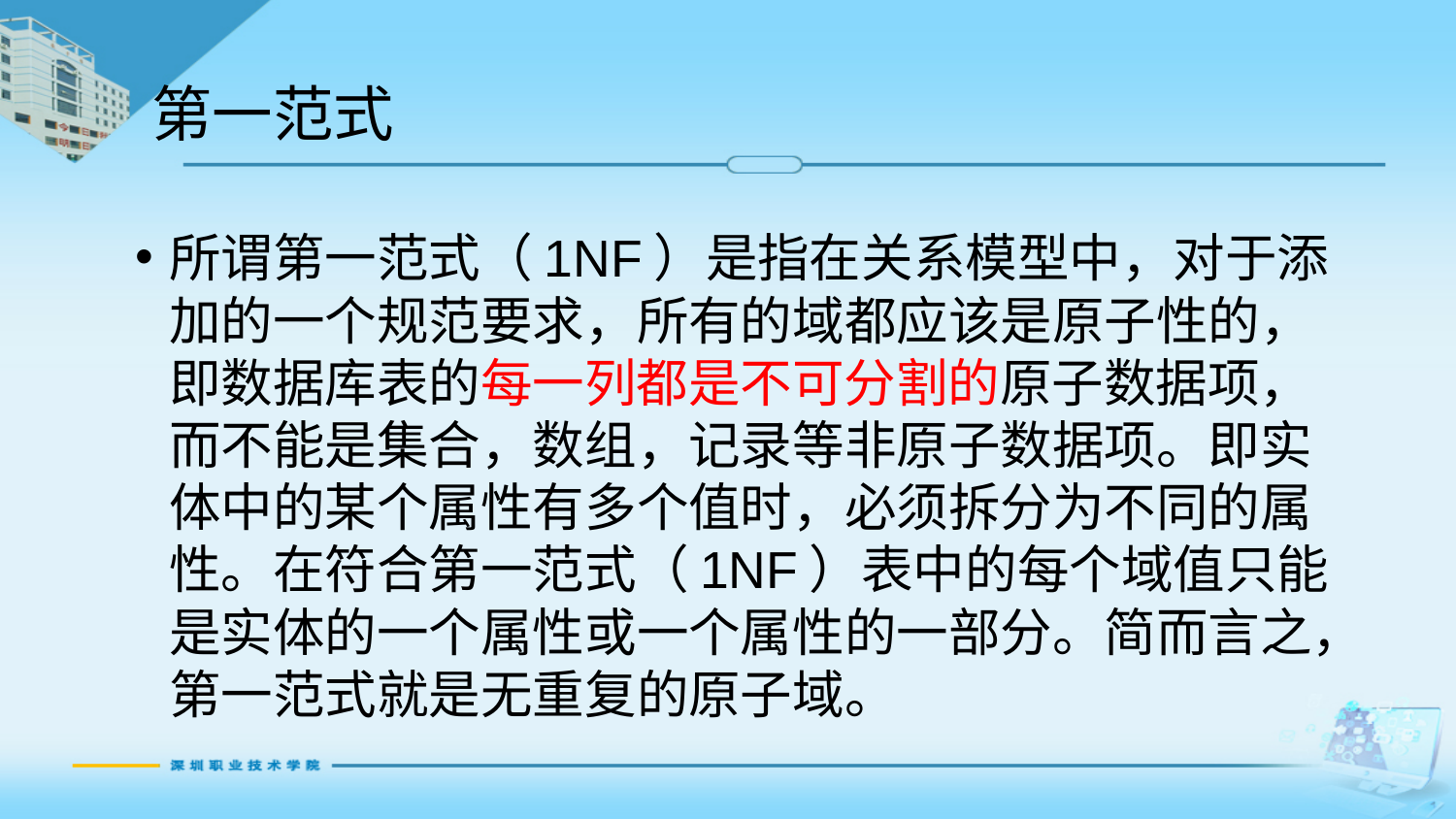

# 第一范式
所谓第一范式（1NF）是指在关系模型中，对于添加的一个规范要求，所有的域都应该是原子性的，即数据库表的每一列都是不可分割的原子数据项，而不能是集合，数组，记录等非原子数据项。即实体中的某个属性有多个值时，必须拆分为不同的属性。在符合第一范式（1NF）表中的每个域值只能是实体的一个属性或一个属性的一部分。简而言之，第一范式就是无重复的原子域。